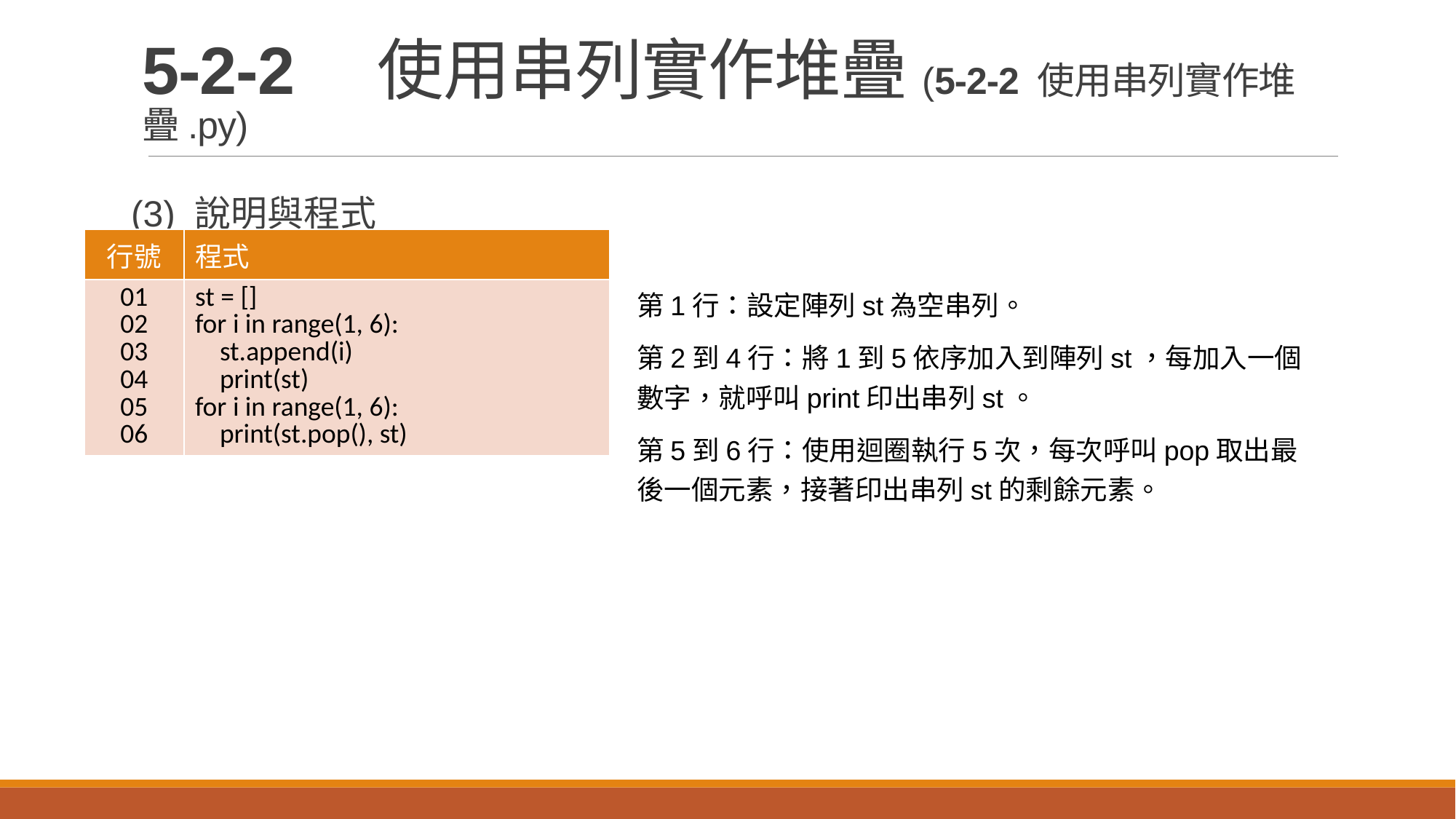

# 5-2-2　使用串列實作堆疊(5-2-2 使用串列實作堆疊.py)
(3) 說明與程式
| 行號 | 程式 |
| --- | --- |
| 01 02 03 04 05 06 | st = [] for i in range(1, 6): st.append(i) print(st) for i in range(1, 6): print(st.pop(), st) |
第1行：設定陣列st為空串列。
第2到4行：將1到5依序加入到陣列st，每加入一個數字，就呼叫print印出串列st。
第5到6行：使用迴圈執行5次，每次呼叫pop取出最後一個元素，接著印出串列st的剩餘元素。